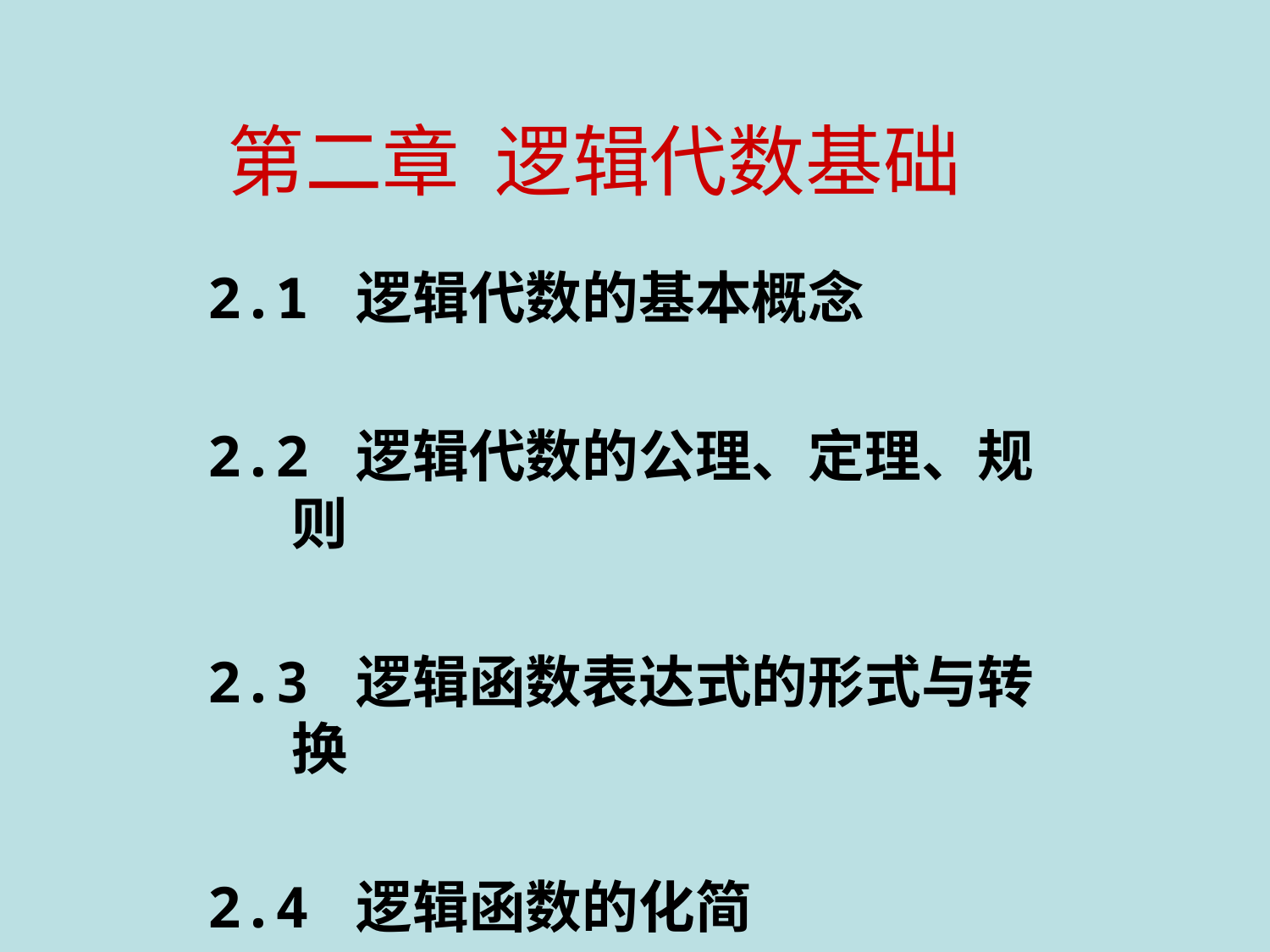

第二章  逻辑代数基础
2.1 逻辑代数的基本概念

2.2 逻辑代数的公理、定理、规则

2.3 逻辑函数表达式的形式与转换

2.4 逻辑函数的化简